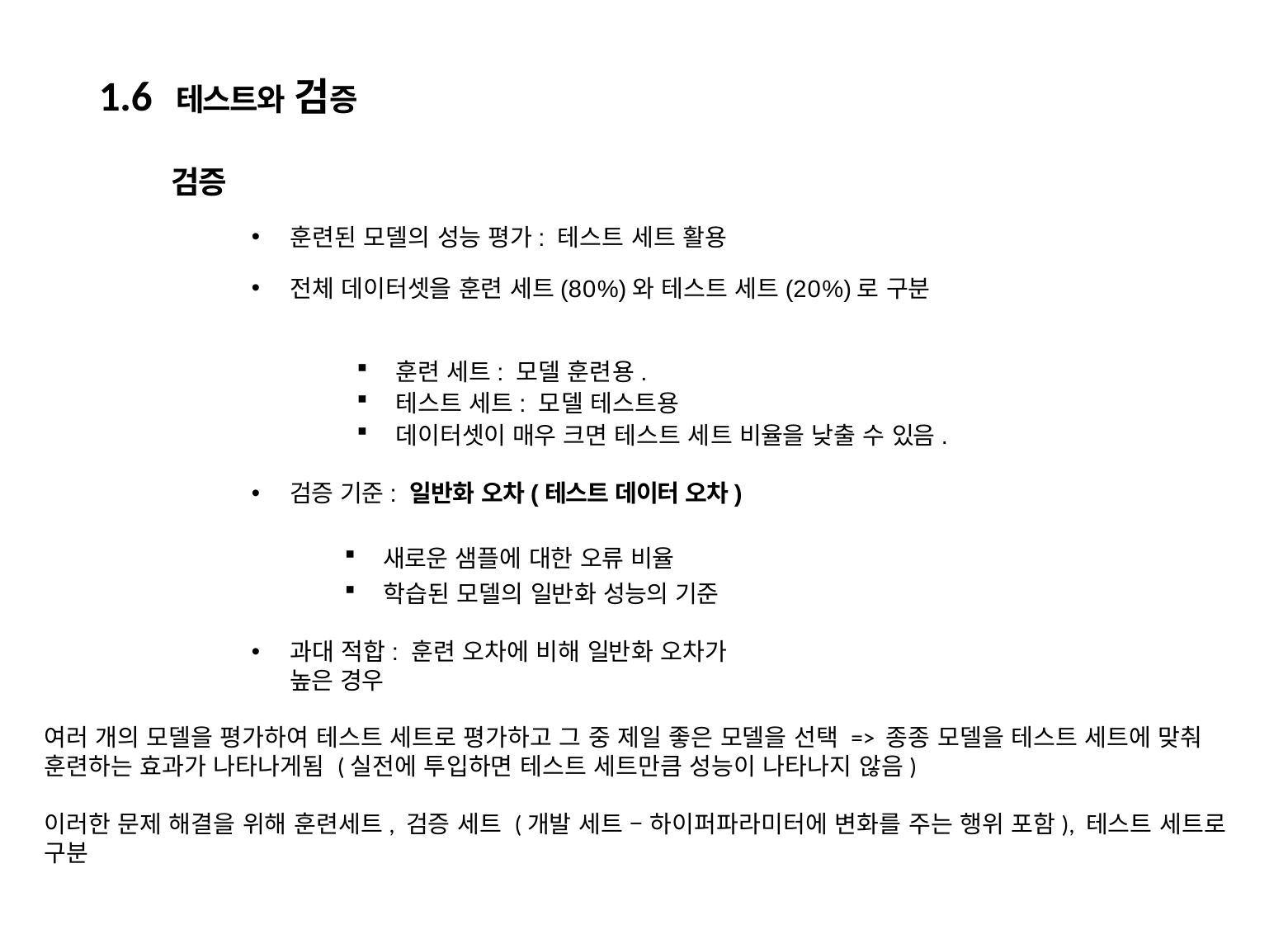

1.6 테스트와 검증
검증
훈련된 모델의 성능 평가: 테스트 세트 활용
전체 데이터셋을 훈련 세트(80%)와 테스트 세트(20%)로 구분

훈련 세트: 모델 훈련용.
테스트 세트: 모델 테스트용
데이터셋이 매우 크면 테스트 세트 비율을 낮출 수 있음.

검증 기준: 일반화 오차(테스트 데이터 오차)

새로운 샘플에 대한 오류 비율
학습된 모델의 일반화 성능의 기준

과대 적합: 훈련 오차에 비해 일반화 오차가 높은 경우
여러 개의 모델을 평가하여 테스트 세트로 평가하고 그 중 제일 좋은 모델을 선택 => 종종 모델을 테스트 세트에 맞춰 훈련하는 효과가 나타나게됨 (실전에 투입하면 테스트 세트만큼 성능이 나타나지 않음)

이러한 문제 해결을 위해 훈련세트, 검증 세트 (개발 세트 – 하이퍼파라미터에 변화를 주는 행위 포함), 테스트 세트로 구분
46